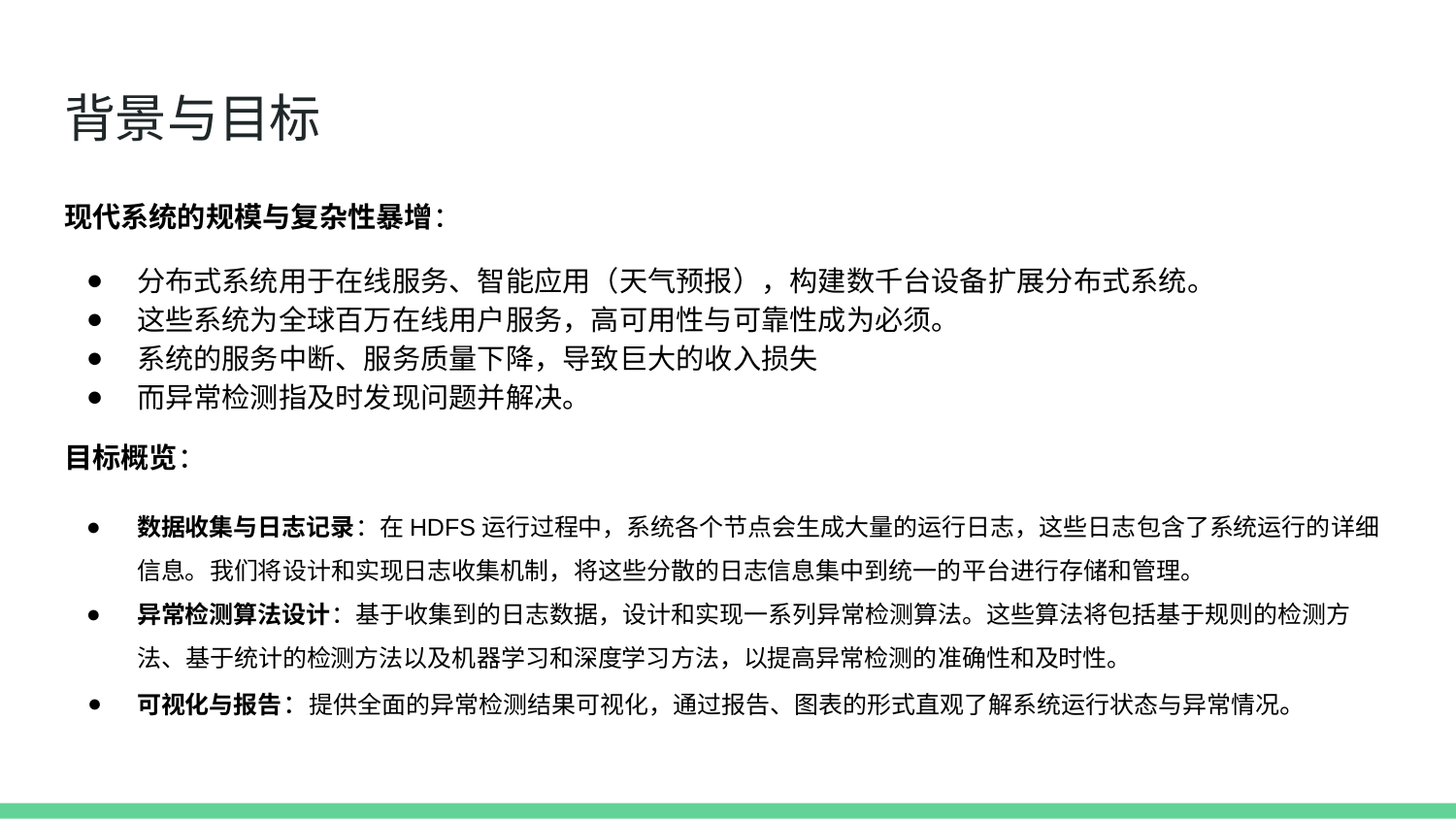

# 背景与目标
现代系统的规模与复杂性暴增：
分布式系统用于在线服务、智能应用（天气预报），构建数千台设备扩展分布式系统。
这些系统为全球百万在线用户服务，高可用性与可靠性成为必须。
系统的服务中断、服务质量下降，导致巨大的收入损失
而异常检测指及时发现问题并解决。
目标概览：
数据收集与日志记录：在HDFS运行过程中，系统各个节点会生成大量的运行日志，这些日志包含了系统运行的详细信息。我们将设计和实现日志收集机制，将这些分散的日志信息集中到统一的平台进行存储和管理。
异常检测算法设计：基于收集到的日志数据，设计和实现一系列异常检测算法。这些算法将包括基于规则的检测方法、基于统计的检测方法以及机器学习和深度学习方法，以提高异常检测的准确性和及时性。
可视化与报告：提供全面的异常检测结果可视化，通过报告、图表的形式直观了解系统运行状态与异常情况。